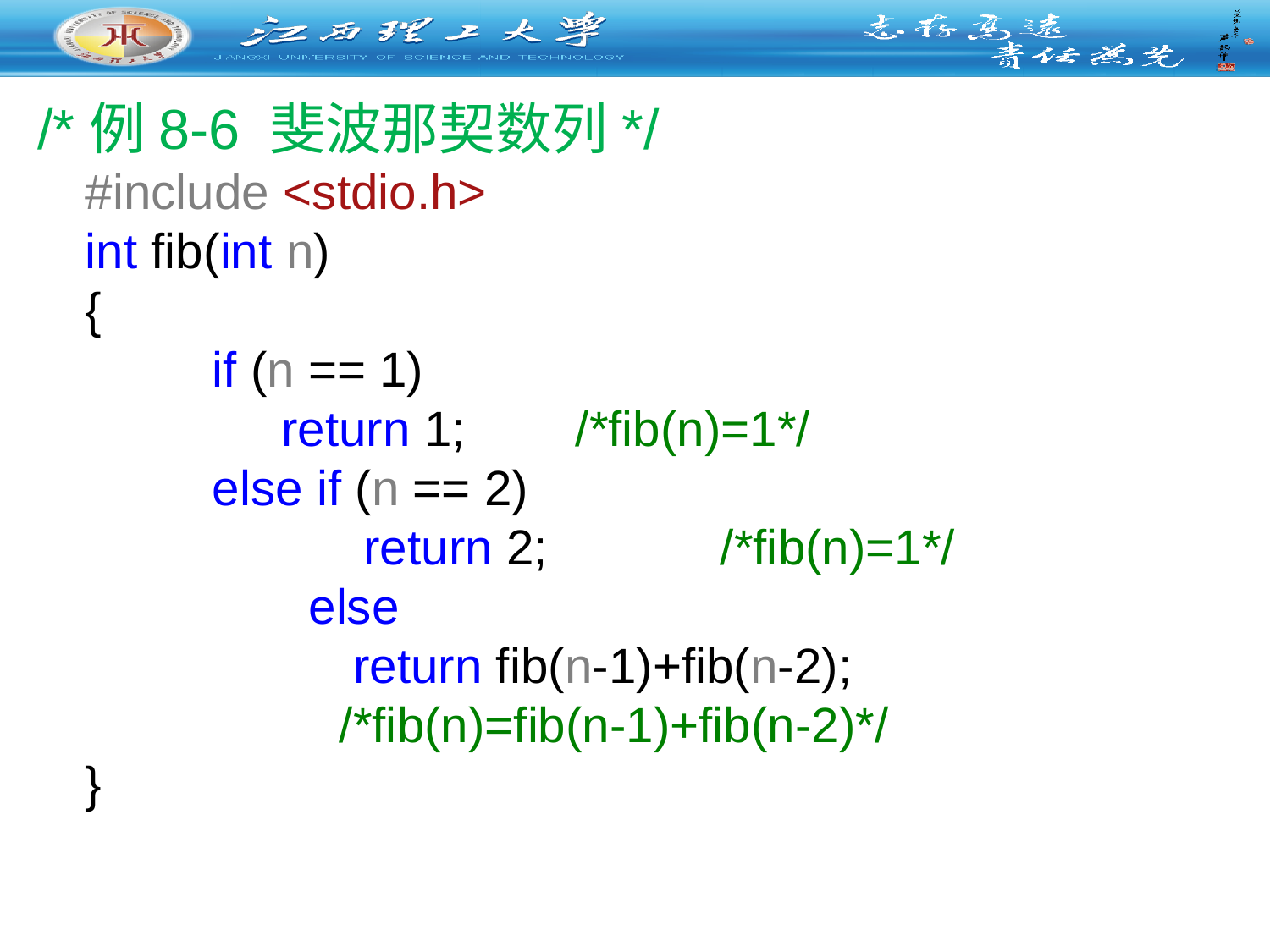

/*例8-6 斐波那契数列*/
#include <stdio.h>
int fib(int n)
{
 	if (n == 1)
 	     return 1;        /*fib(n)=1*/
 	else if (n == 2)
 	           return 2;  		/*fib(n)=1*/
 	       else
 		 return fib(n-1)+fib(n-2);
      		/*fib(n)=fib(n-1)+fib(n-2)*/
}